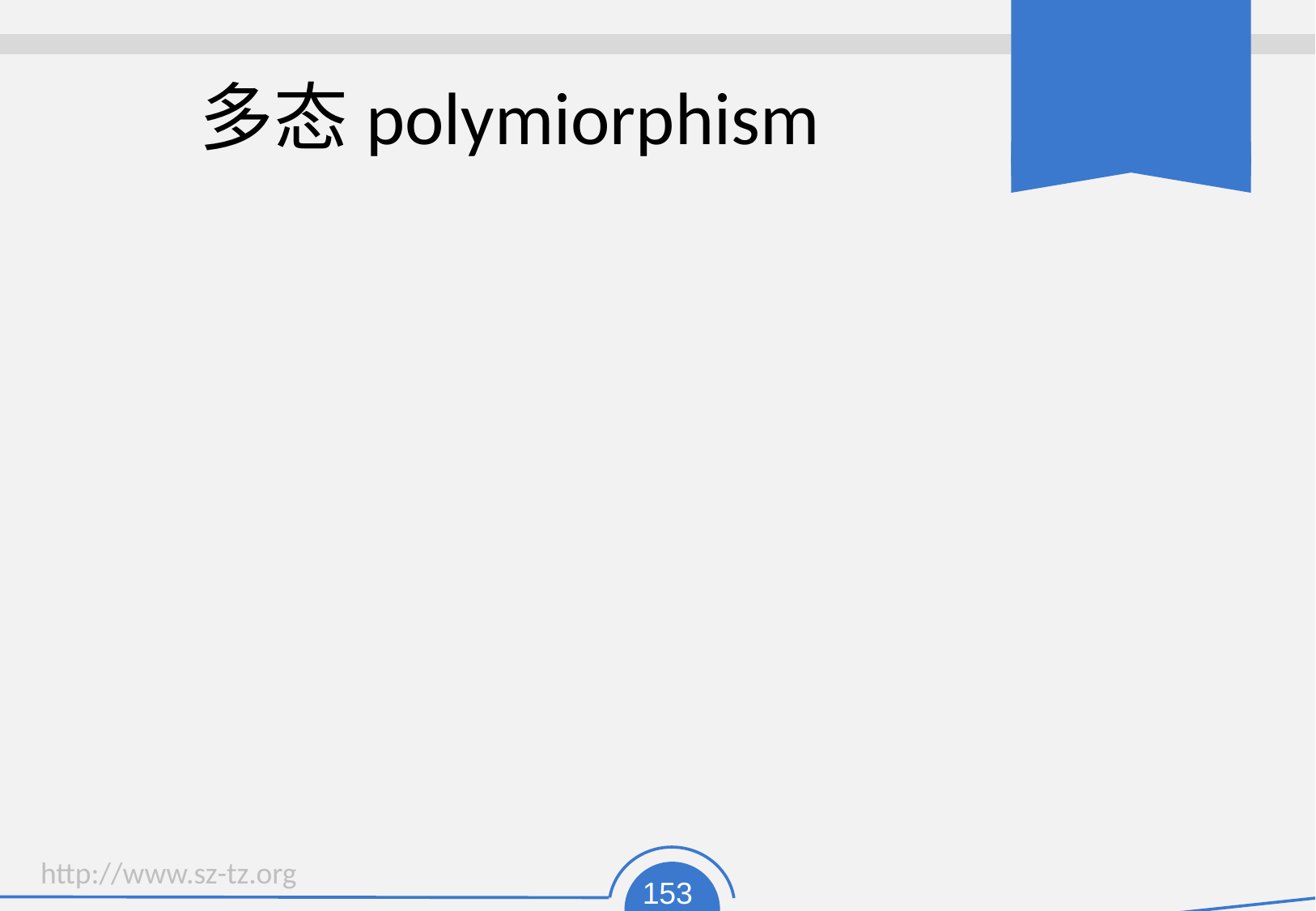

# 多态polymiorphism
多态：
             多态指的是编译时类型变化，而运行时类型不变。
多态分两种：

                  编译时多态：编译时动态重载.

                  运行时多态：指一个对象可以具有多个类型。